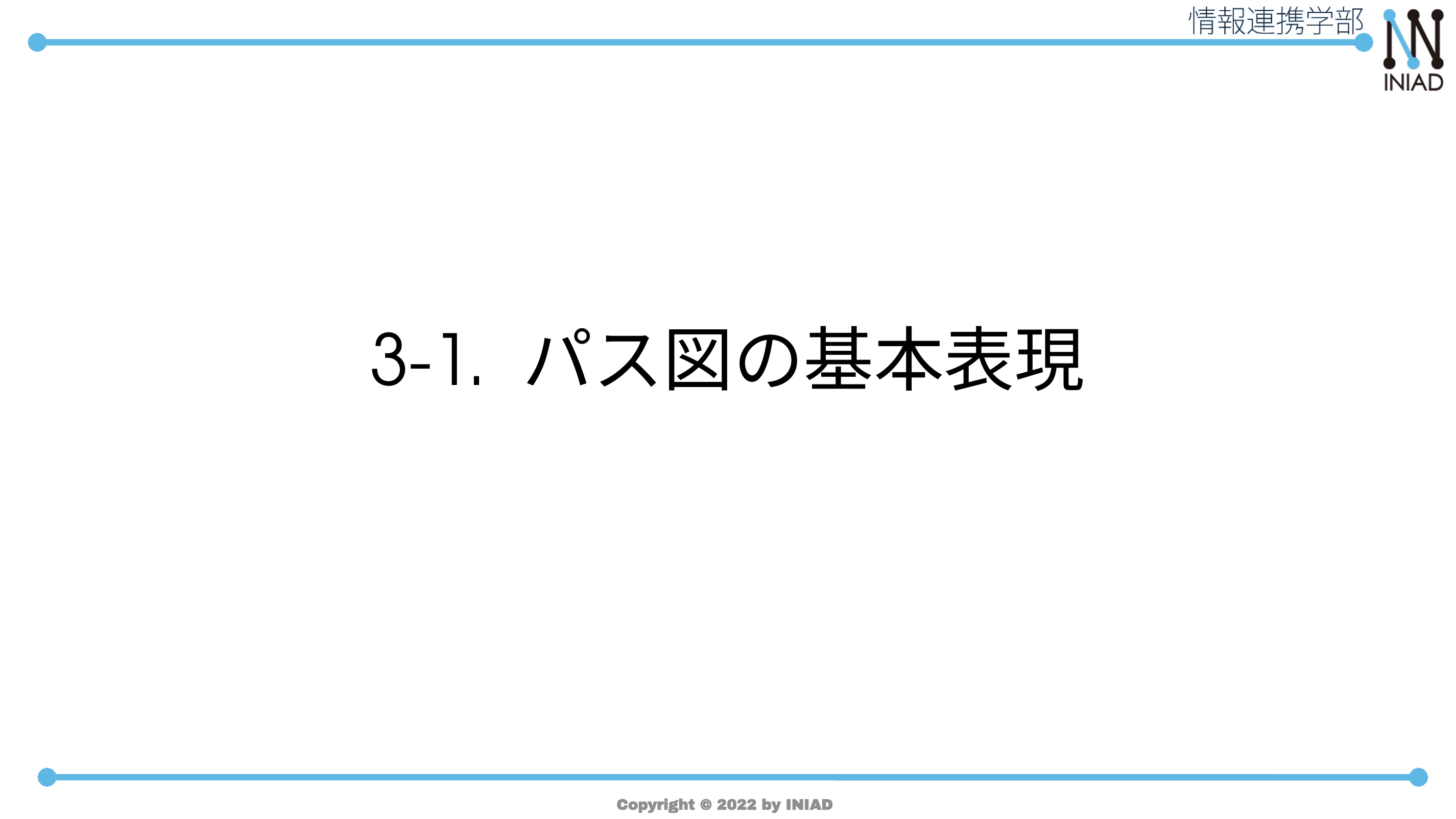

3-1. パス図の基本表現
Copyright © 2022 by INIAD